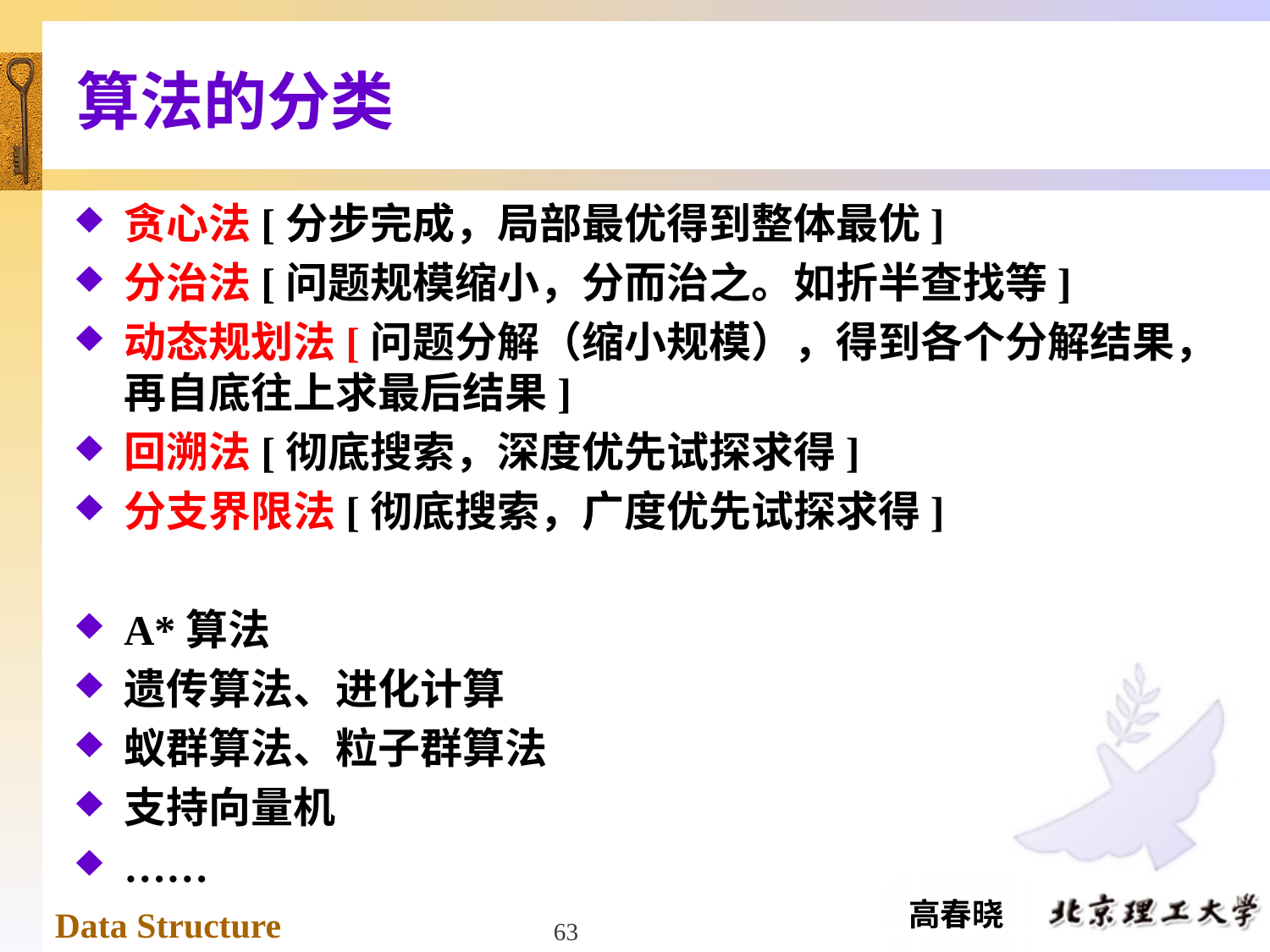

# 算法的分类
贪心法[分步完成，局部最优得到整体最优]
分治法[问题规模缩小，分而治之。如折半查找等]
动态规划法[问题分解（缩小规模），得到各个分解结果，再自底往上求最后结果]
回溯法[彻底搜索，深度优先试探求得]
分支界限法[彻底搜索，广度优先试探求得]

A*算法
遗传算法、进化计算
蚁群算法、粒子群算法
支持向量机
……
63